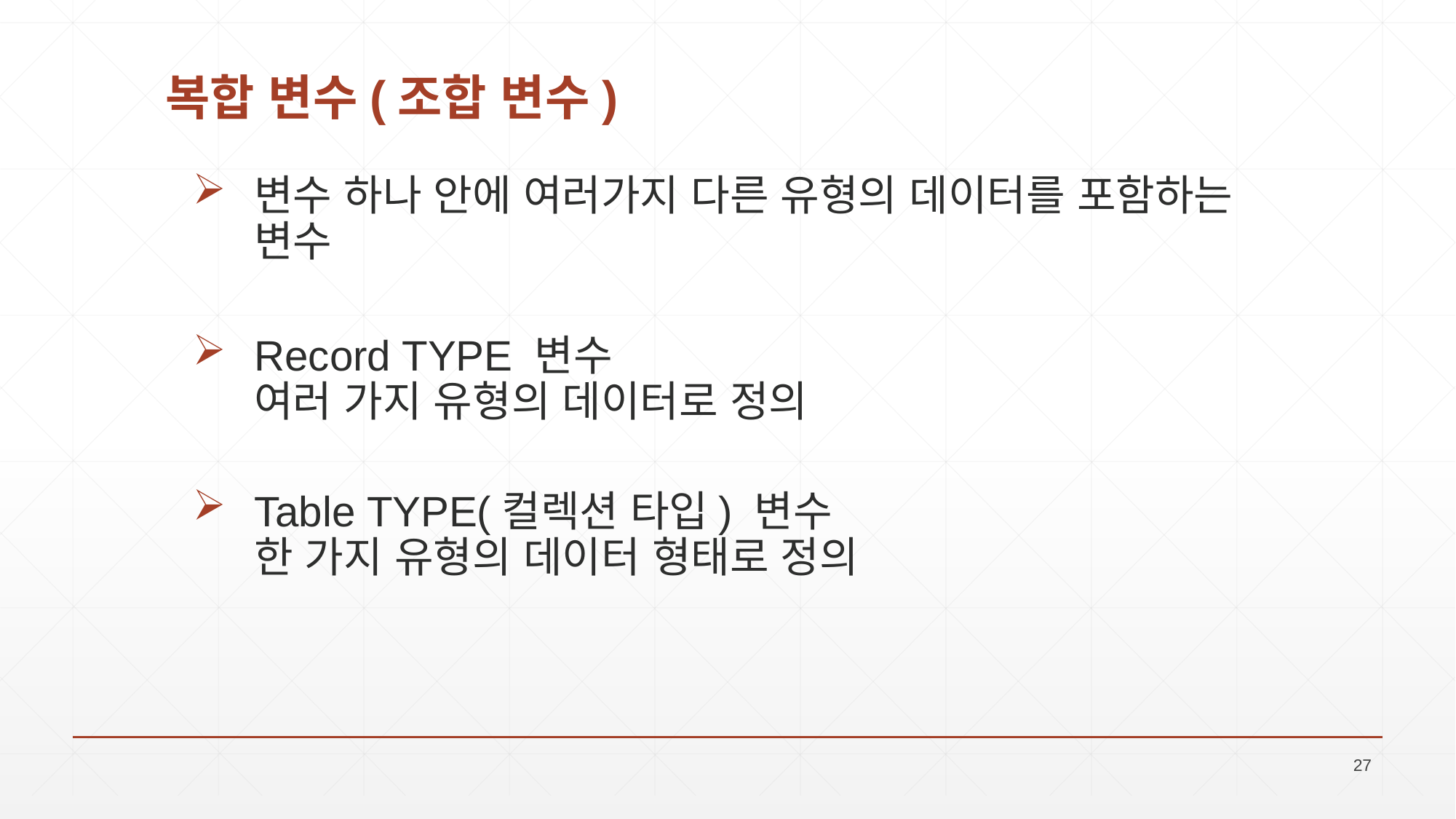

# 복합 변수(조합 변수)
변수 하나 안에 여러가지 다른 유형의 데이터를 포함하는 변수
Record TYPE 변수
여러 가지 유형의 데이터로 정의
Table TYPE(컬렉션 타입) 변수
한 가지 유형의 데이터 형태로 정의
27